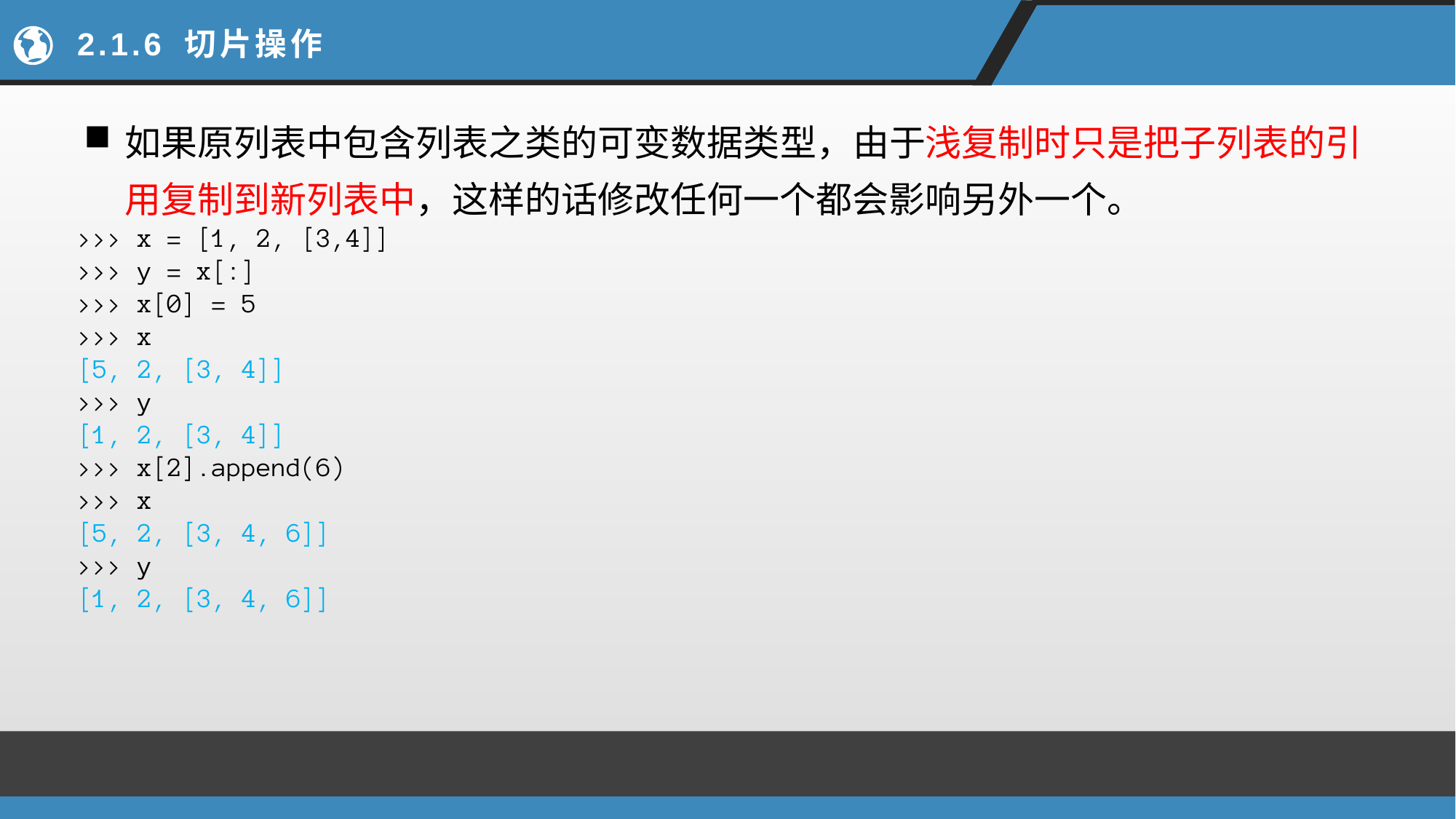

# 2.1.6 切片操作

如果原列表中包含列表之类的可变数据类型，由于浅复制时只是把子列表的引用复制到新列表中，这样的话修改任何一个都会影响另外一个。
>>> x = [1, 2, [3,4]]
>>> y = x[:]
>>> x[0] = 5
>>> x
[5, 2, [3, 4]]
>>> y
[1, 2, [3, 4]]
>>> x[2].append(6)
>>> x
[5, 2, [3, 4, 6]]
>>> y
[1, 2, [3, 4, 6]]